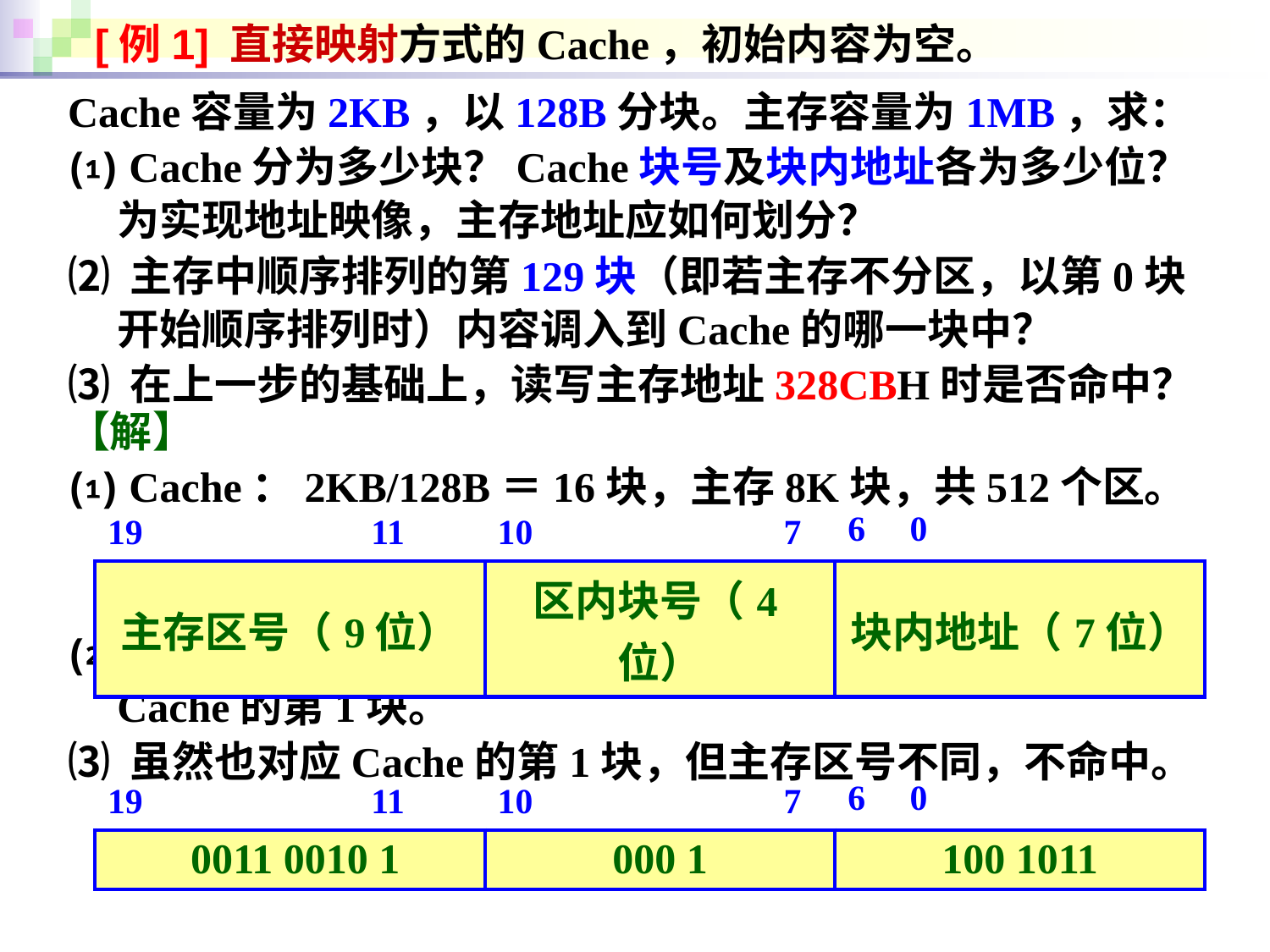

# [例1] 直接映射方式的Cache，初始内容为空。
Cache容量为2KB，以128B分块。主存容量为1MB，求：
⑴ Cache分为多少块？Cache块号及块内地址各为多少位？为实现地址映像，主存地址应如何划分？
⑵ 主存中顺序排列的第129块（即若主存不分区，以第0块开始顺序排列时）内容调入到Cache的哪一块中？
⑶ 在上一步的基础上，读写主存地址328CBH时是否命中？
【解】
⑴ Cache：2KB/128B＝16块，主存8K块，共512个区。

⑵ 129÷16＝8余1，即主存第8区的第1块，因此应装入Cache的第1块。
⑶ 虽然也对应Cache的第1块，但主存区号不同，不命中。
| 19 　　　　 11 | 10 　　　　 7 | 6 0 |
| --- | --- | --- |
| 主存区号（9位） | 区内块号（4位） | 块内地址（7位） |
| 19 　　　　 11 | 10 　　　　 7 | 6 0 |
| --- | --- | --- |
| 0011 0010 1 | 000 1 | 100 1011 |
21